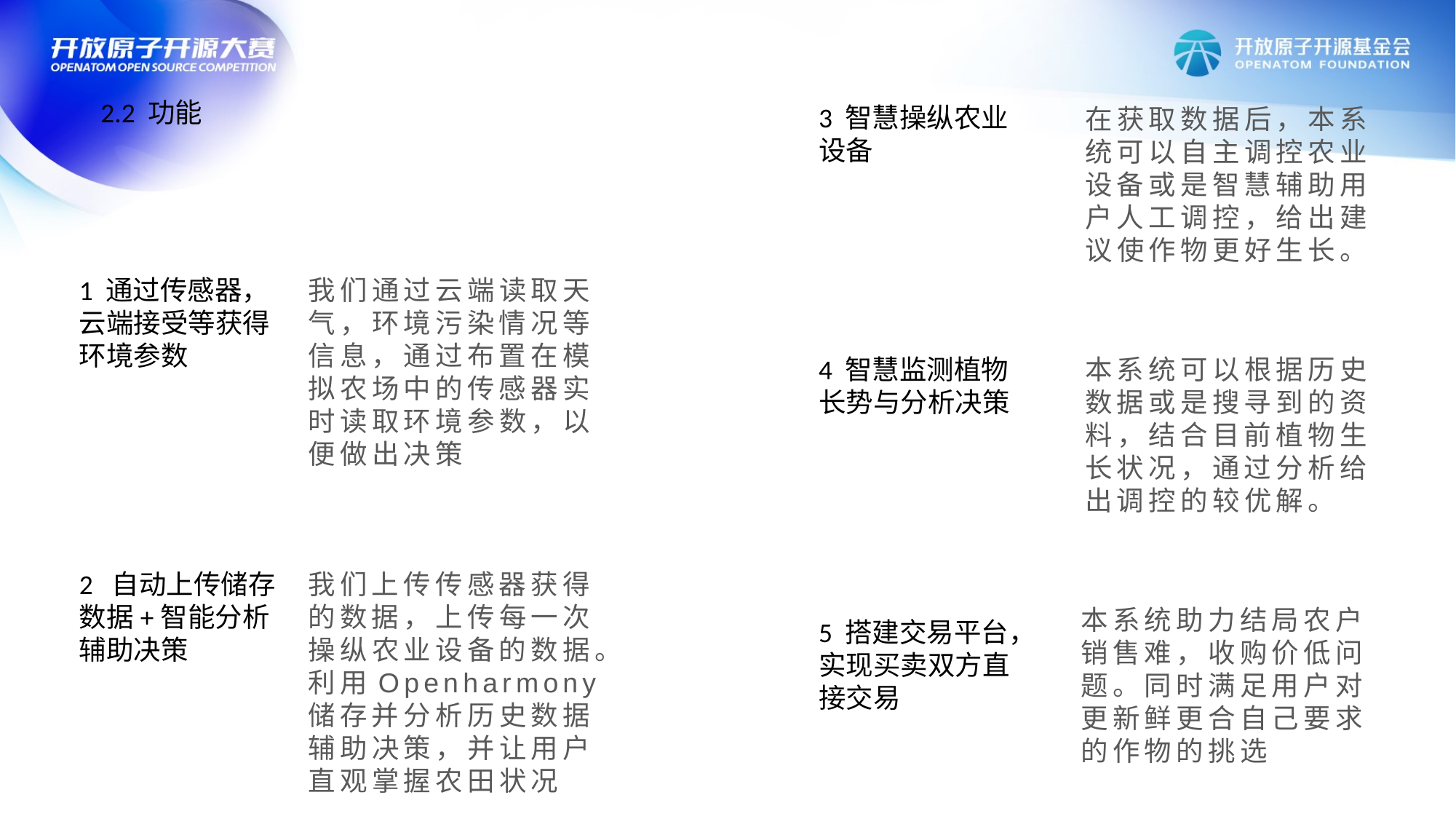

2.2 功能
3 智慧操纵农业设备
在获取数据后，本系统可以自主调控农业设备或是智慧辅助用户人工调控，给出建议使作物更好生长。
1 通过传感器，云端接受等获得环境参数
我们通过云端读取天气，环境污染情况等信息，通过布置在模拟农场中的传感器实时读取环境参数，以便做出决策
4 智慧监测植物长势与分析决策
本系统可以根据历史数据或是搜寻到的资料，结合目前植物生长状况，通过分析给出调控的较优解。
2  自动上传储存数据+智能分析辅助决策
我们上传传感器获得的数据，上传每一次操纵农业设备的数据。利用Openharmony储存并分析历史数据辅助决策，并让用户直观掌握农田状况
本系统助力结局农户销售难，收购价低问题。同时满足用户对更新鲜更合自己要求的作物的挑选
5 搭建交易平台，实现买卖双方直接交易